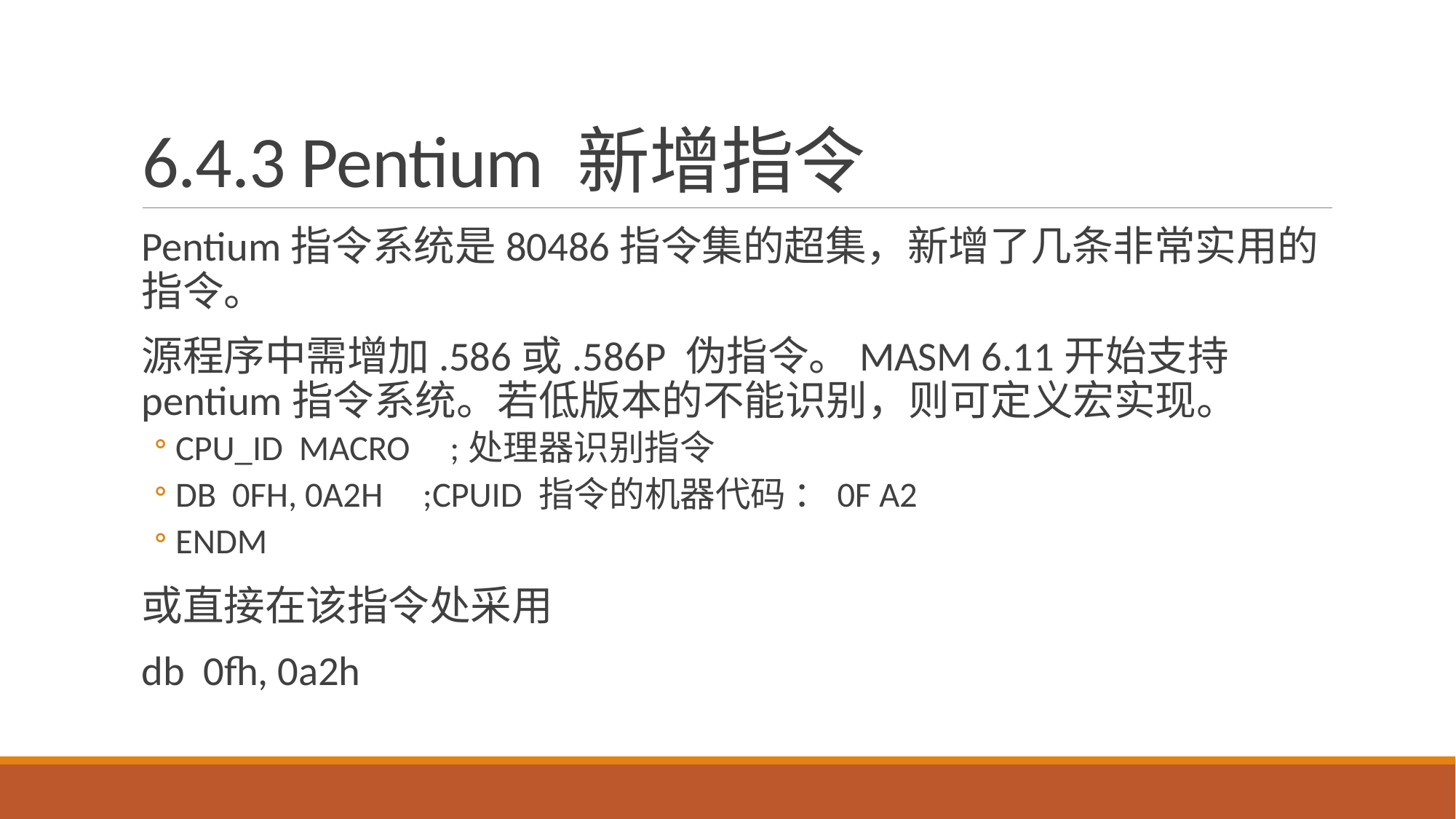

# 6.4.3 Pentium 新增指令
Pentium指令系统是80486指令集的超集，新增了几条非常实用的指令。
源程序中需增加.586或.586P 伪指令。MASM 6.11开始支持pentium指令系统。若低版本的不能识别，则可定义宏实现。
CPU_ID  MACRO     ;处理器识别指令
DB  0FH, 0A2H     ;CPUID 指令的机器代码 ：0F A2
ENDM
或直接在该指令处采用
db  0fh, 0a2h